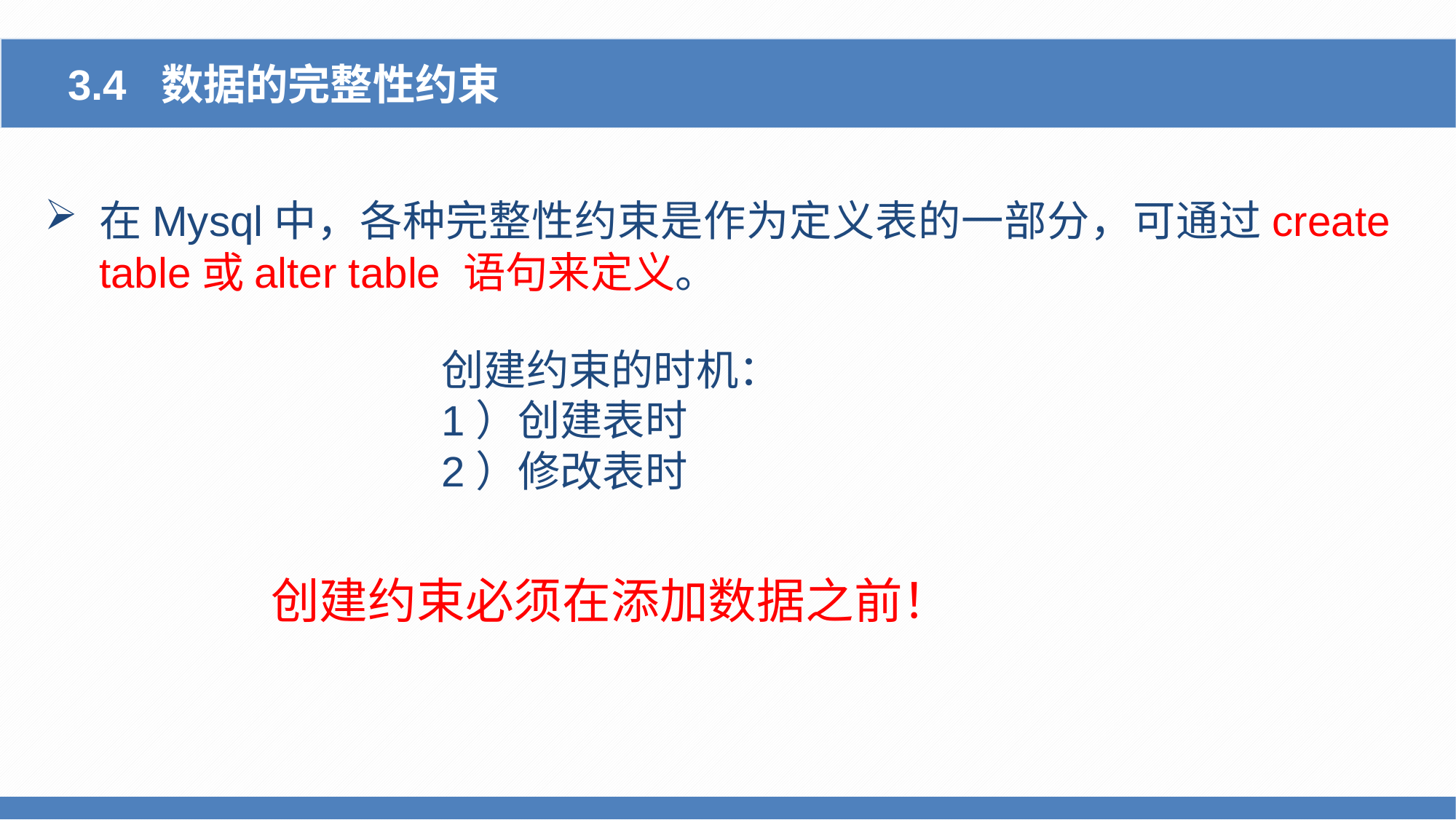

3.4  数据的完整性约束
在Mysql中，各种完整性约束是作为定义表的一部分，可通过create table或alter table 语句来定义。
创建约束的时机：
1）创建表时
2）修改表时
创建约束必须在添加数据之前！